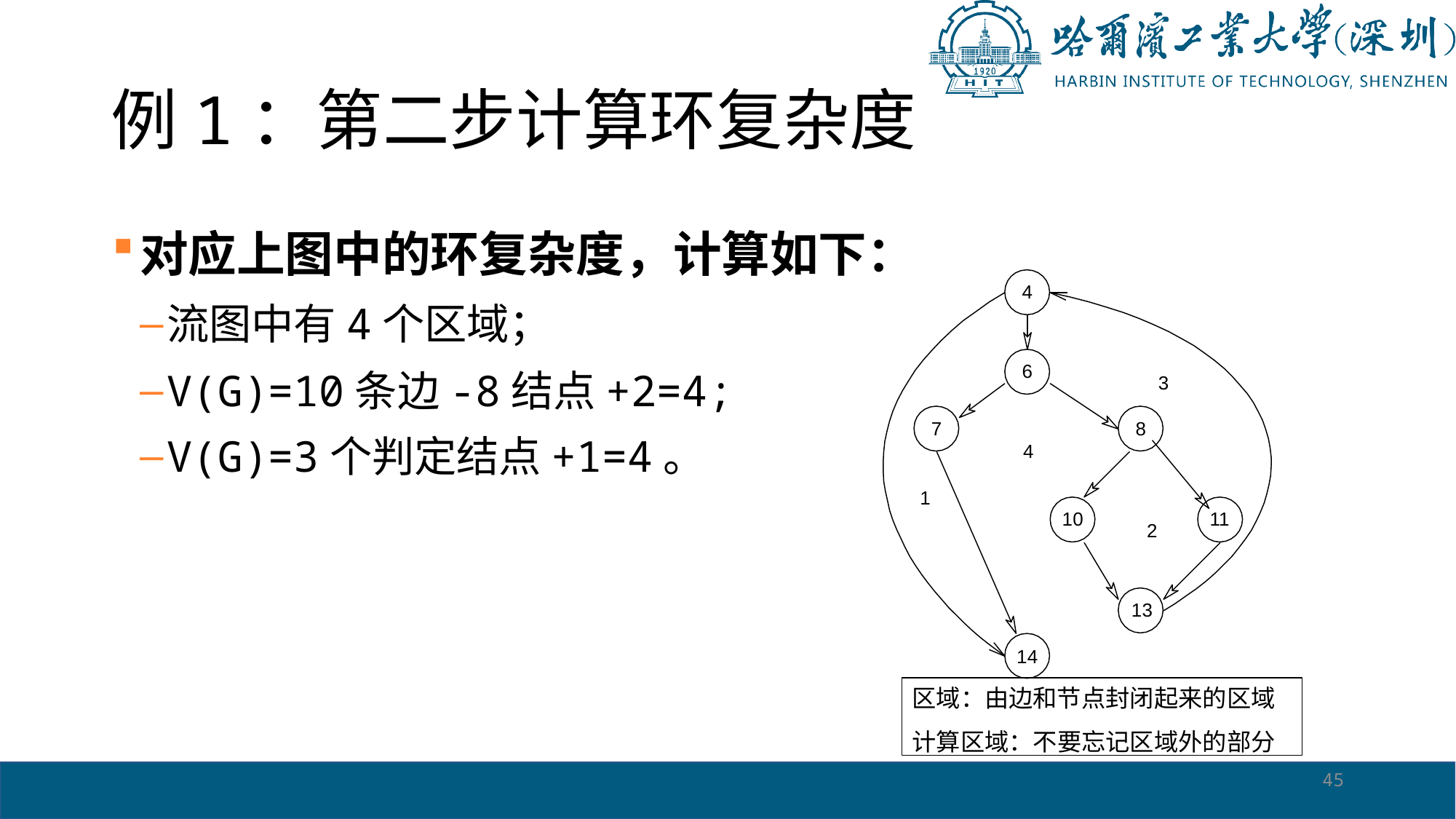

# 例1：第二步计算环复杂度
对应上图中的环复杂度，计算如下：
流图中有4个区域；
V(G)=10条边-8结点+2=4;
V(G)=3个判定结点+1=4。

4

6
3

7
8
4

1

10
11
2

13

14

区域：由边和节点封闭起来的区域
计算区域：不要忘记区域外的部分
45